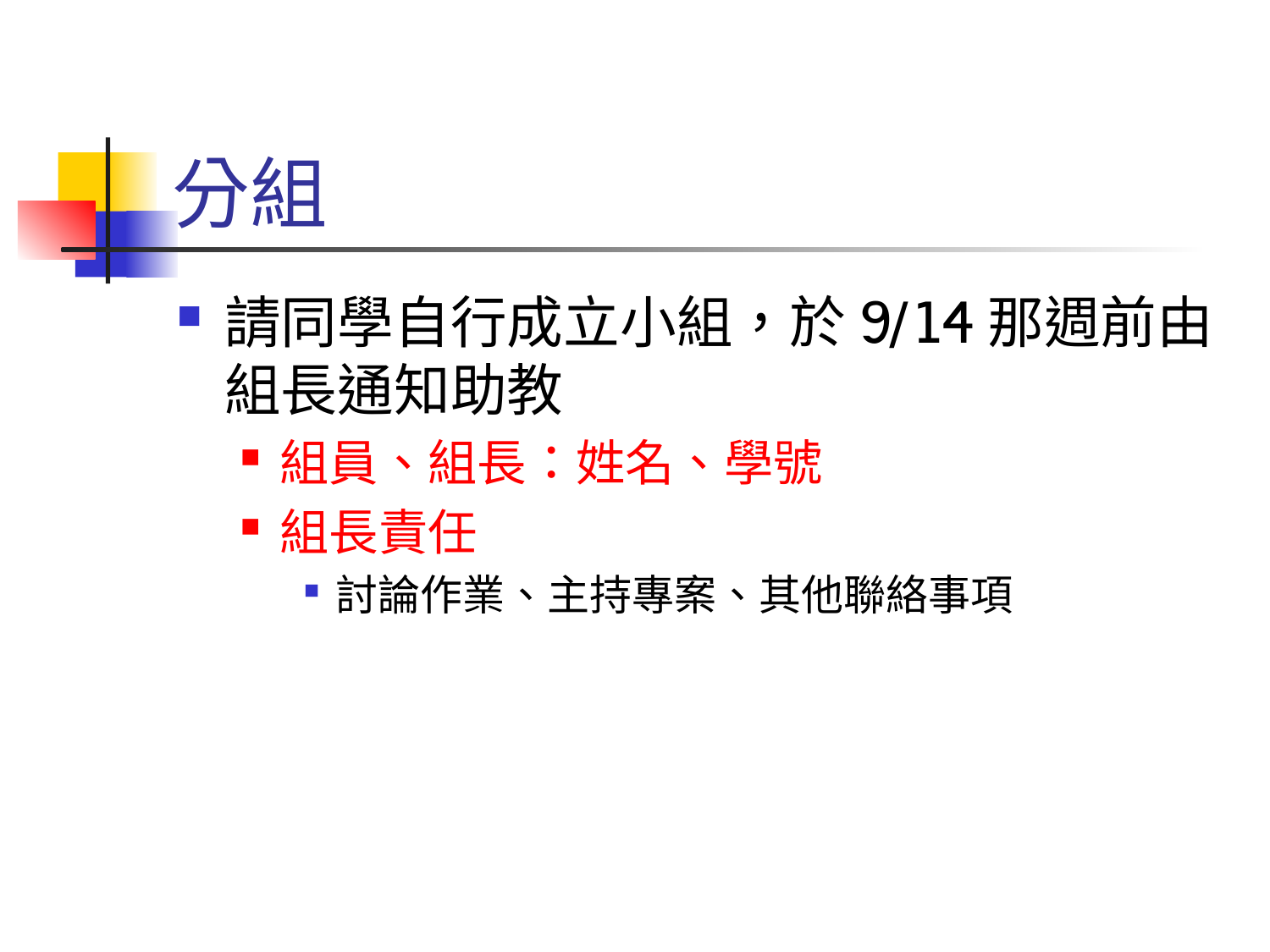

# 分組
請同學自行成立小組，於9/14那週前由組長通知助教
組員、組長：姓名、學號
組長責任
討論作業、主持專案、其他聯絡事項